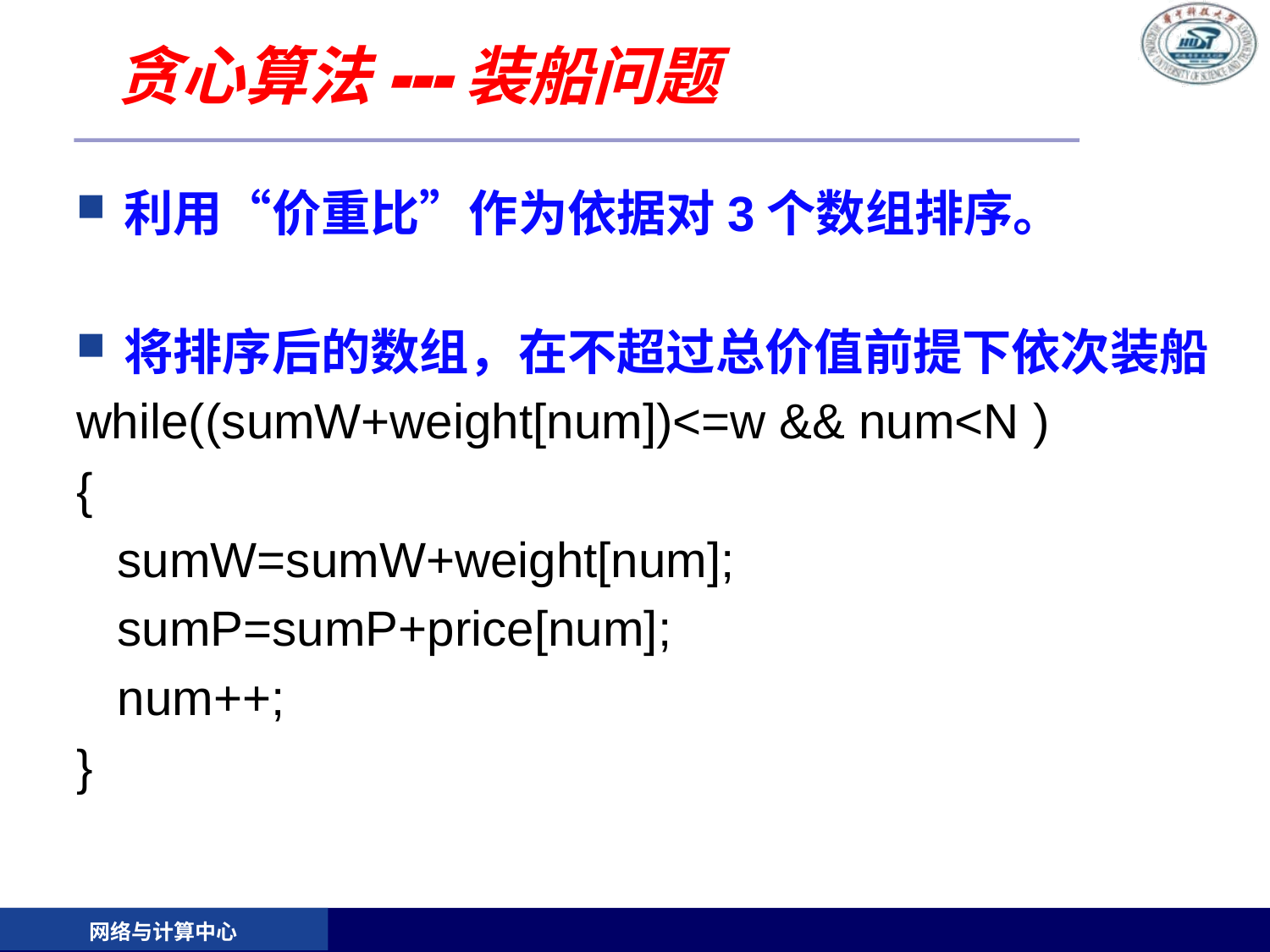

# 贪心算法---装船问题
利用“价重比”作为依据对3个数组排序。

将排序后的数组，在不超过总价值前提下依次装船
while((sumW+weight[num])<=w && num<N )
{
   sumW=sumW+weight[num];
   sumP=sumP+price[num];
   num++;
}

网络与计算中心